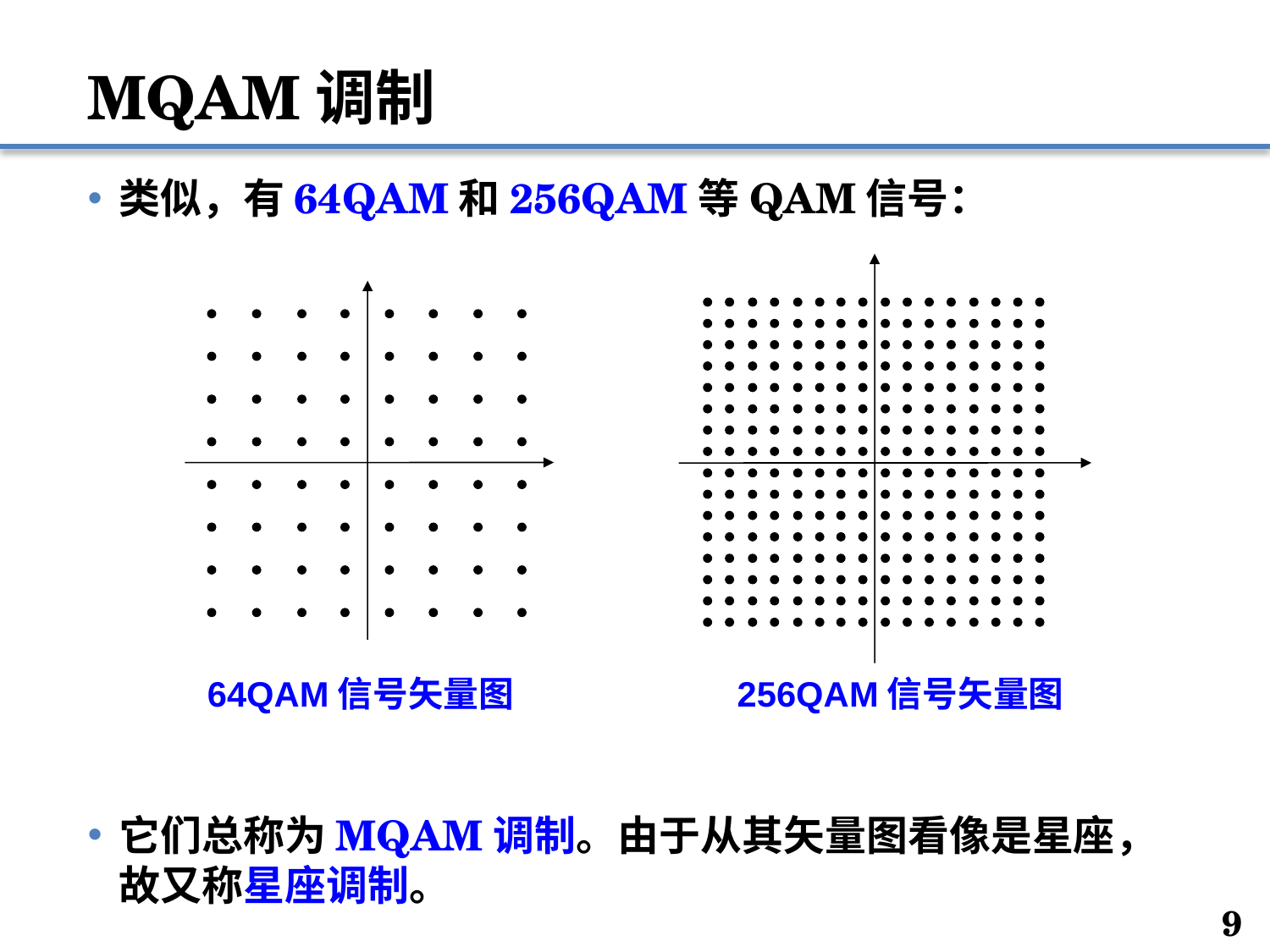

# MQAM调制
类似，有64QAM和256QAM等QAM信号：

它们总称为MQAM调制。由于从其矢量图看像是星座，故又称星座调制。

 64QAM信号矢量图
 256QAM信号矢量图

9